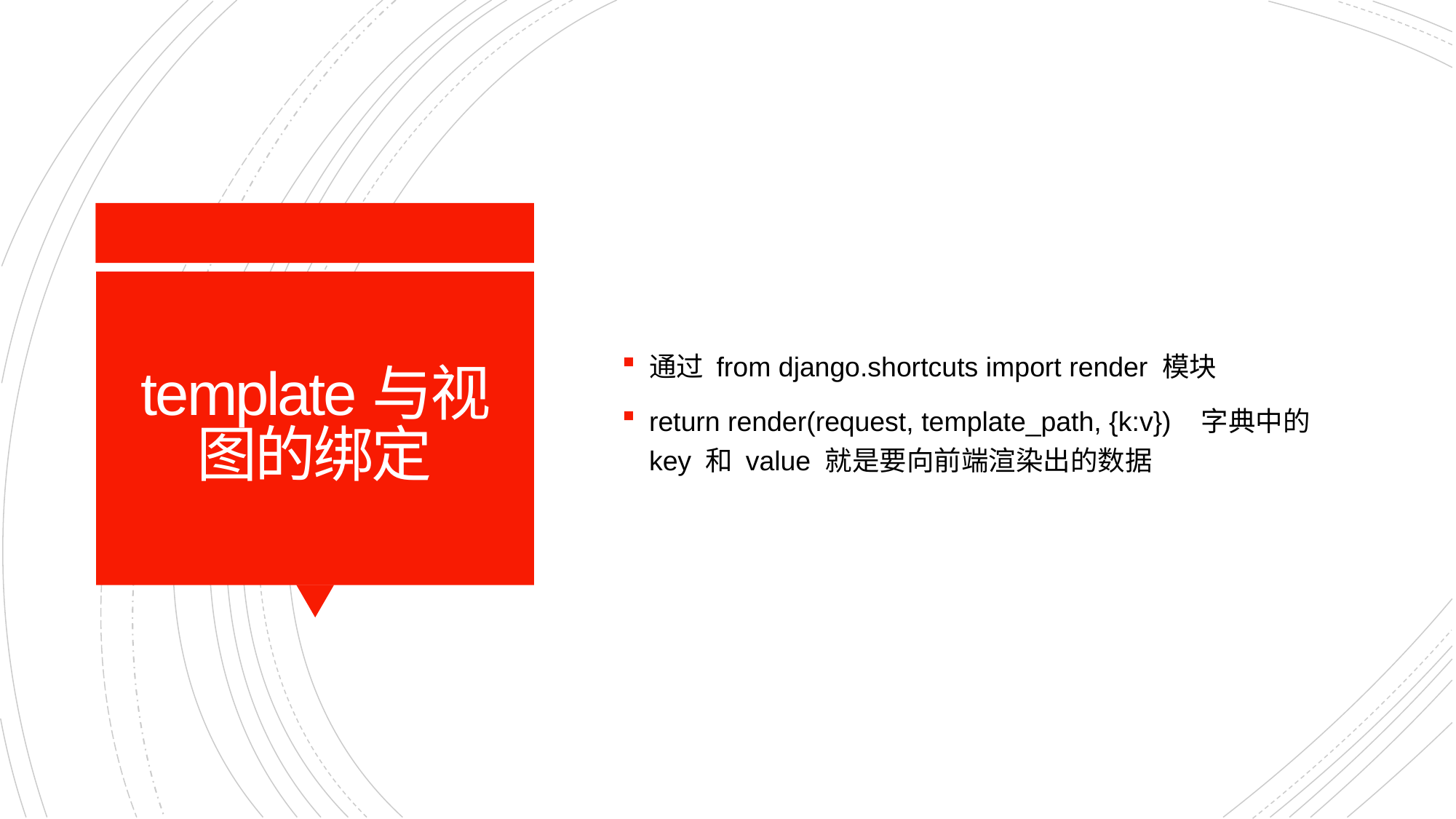

通过 from django.shortcuts import render 模块
return render(request, template_path, {k:v})   字典中的 key 和 value 就是要向前端渲染出的数据
# template与视图的绑定